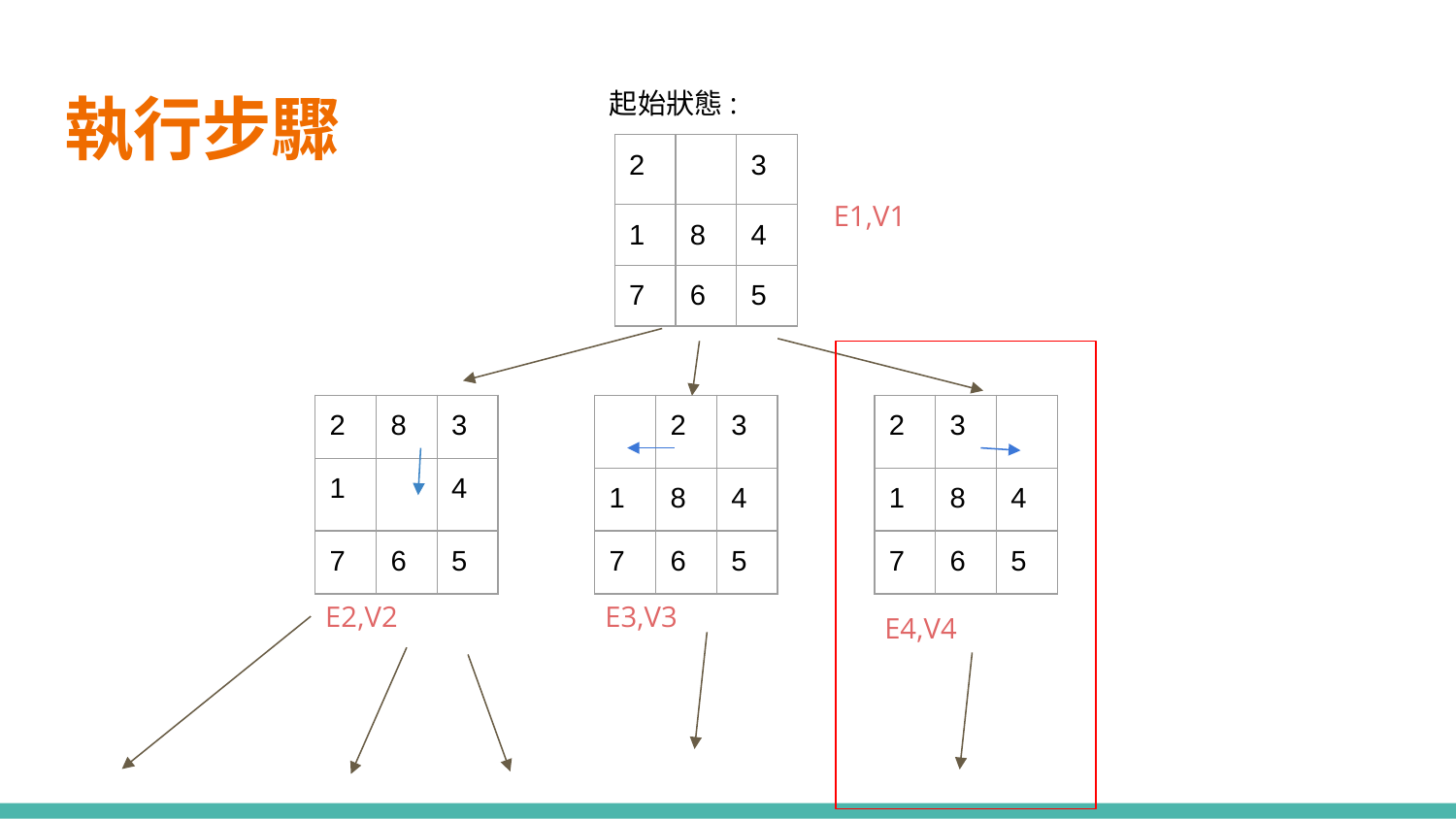

# 執行步驟
起始狀態:
| 2 |  | 3 |
| --- | --- | --- |
| 1 | 8 | 4 |
| 7 | 6 | 5 |
E1,V1

| 2 | 8 | 3 |
| --- | --- | --- |
| 1 |  | 4 |
| 7 | 6 | 5 |
|  | 2 | 3 |
| --- | --- | --- |
| 1 | 8 | 4 |
| 7 | 6 | 5 |
| 2 | 3 |  |
| --- | --- | --- |
| 1 | 8 | 4 |
| 7 | 6 | 5 |
E2,V2
E3,V3
E4,V4